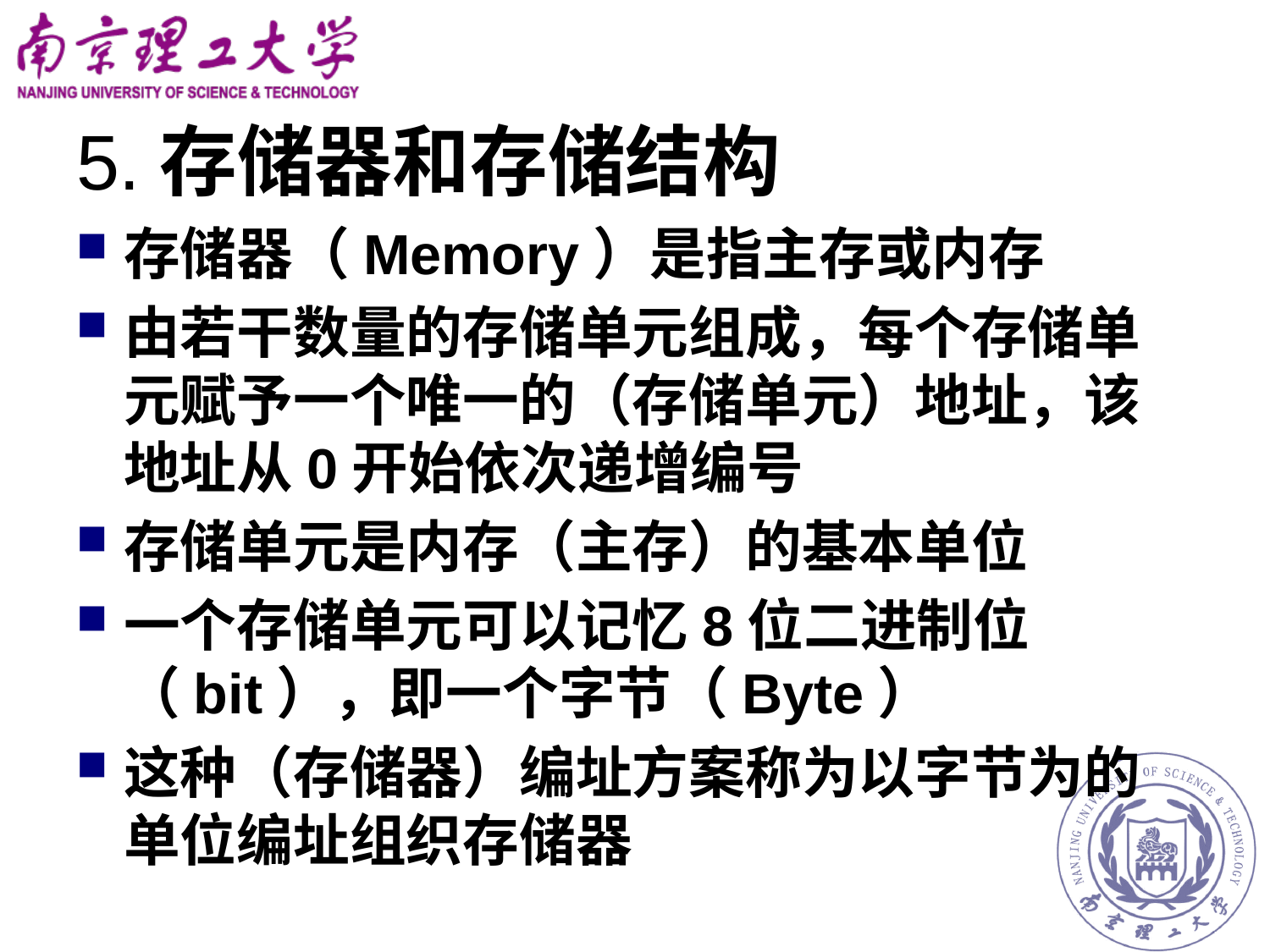

# 5.存储器和存储结构
存储器（Memory）是指主存或内存
由若干数量的存储单元组成，每个存储单元赋予一个唯一的（存储单元）地址，该地址从0开始依次递增编号
存储单元是内存（主存）的基本单位
一个存储单元可以记忆8位二进制位（bit），即一个字节（Byte）
这种（存储器）编址方案称为以字节为的单位编址组织存储器